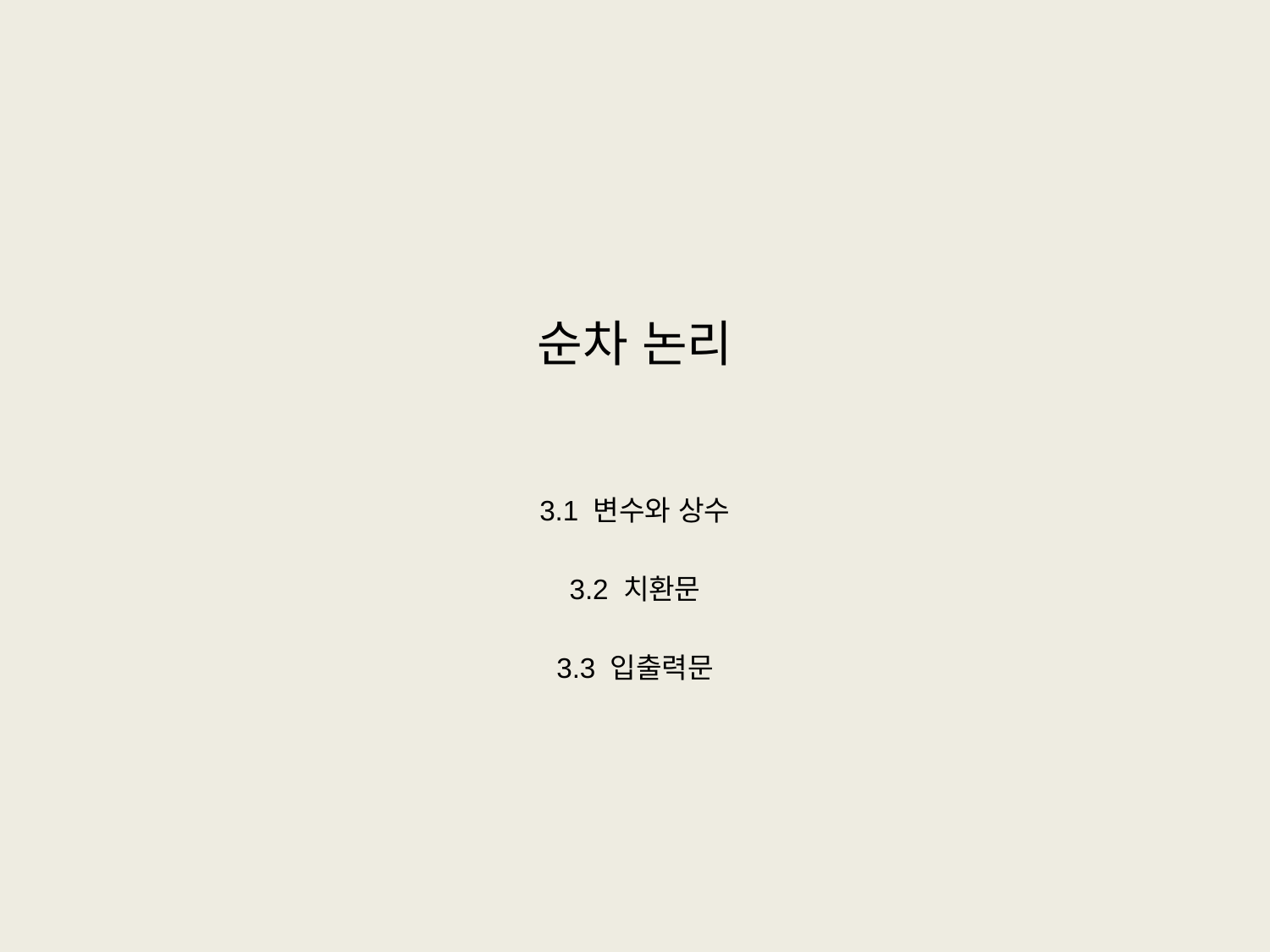

# 순차 논리
3.1 변수와 상수

3.2 치환문

3.3 입출력문